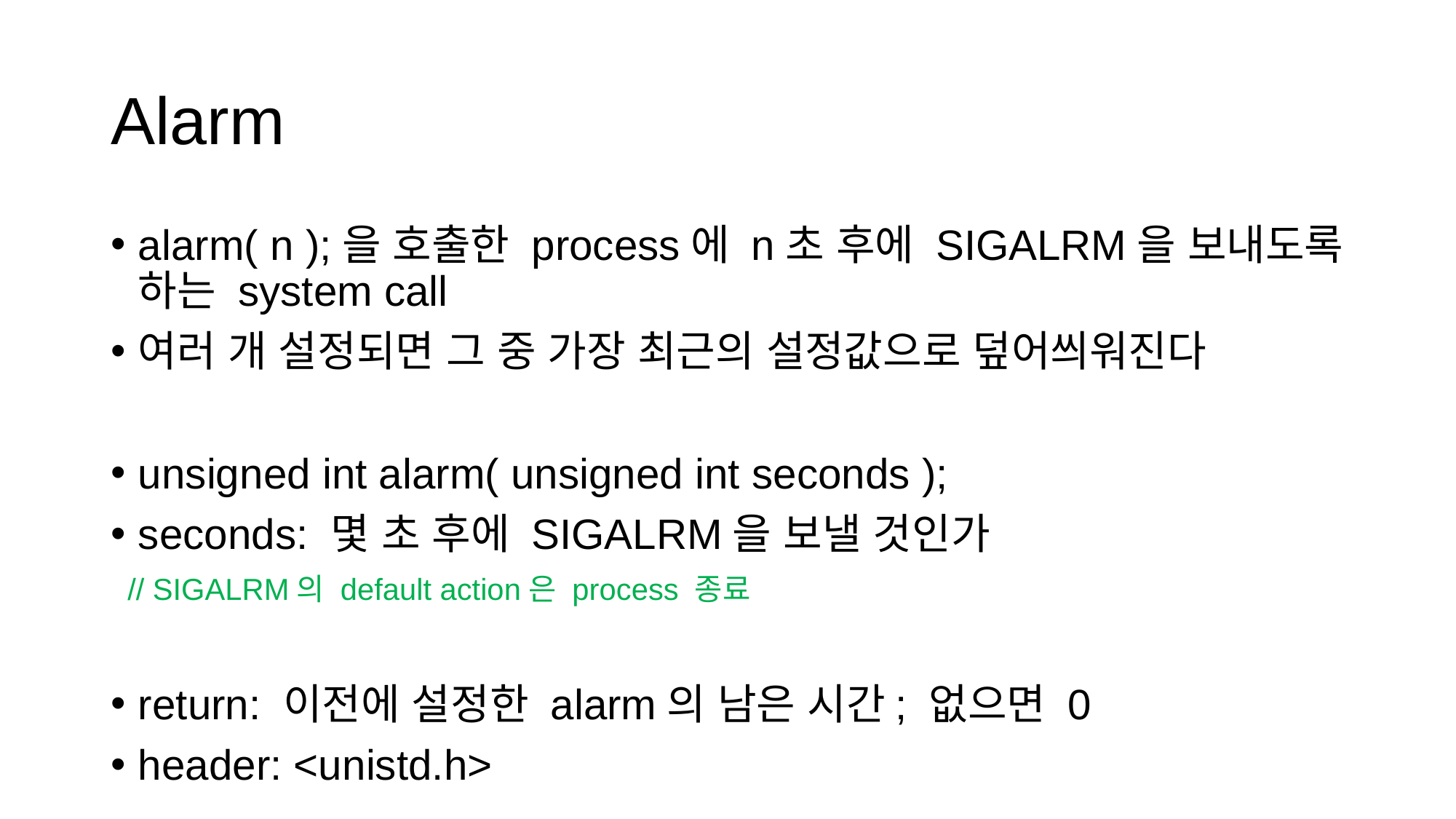

# Alarm
alarm( n );을 호출한 process에 n초 후에 SIGALRM을 보내도록 하는 system call
여러 개 설정되면 그 중 가장 최근의 설정값으로 덮어씌워진다

unsigned int alarm( unsigned int seconds );
seconds: 몇 초 후에 SIGALRM을 보낼 것인가
  // SIGALRM의 default action은 process 종료

return: 이전에 설정한 alarm의 남은 시간; 없으면 0
header: <unistd.h>